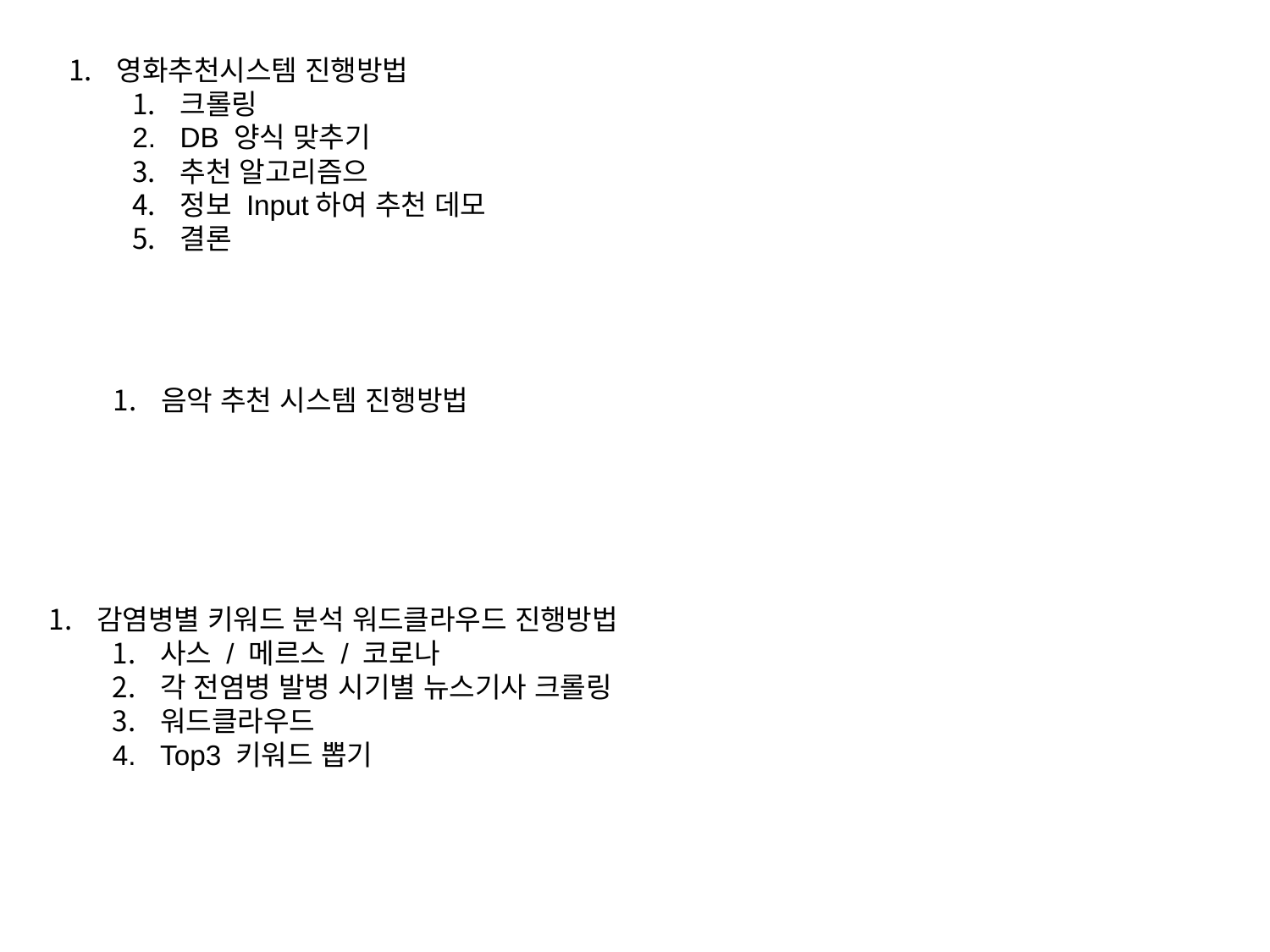

영화추천시스템 진행방법
크롤링
DB 양식 맞추기
추천 알고리즘으
정보 Input하여 추천 데모
결론

음악 추천 시스템 진행방법

감염병별 키워드 분석 워드클라우드 진행방법
사스 / 메르스 / 코로나
각 전염병 발병 시기별 뉴스기사 크롤링
워드클라우드
Top3 키워드 뽑기